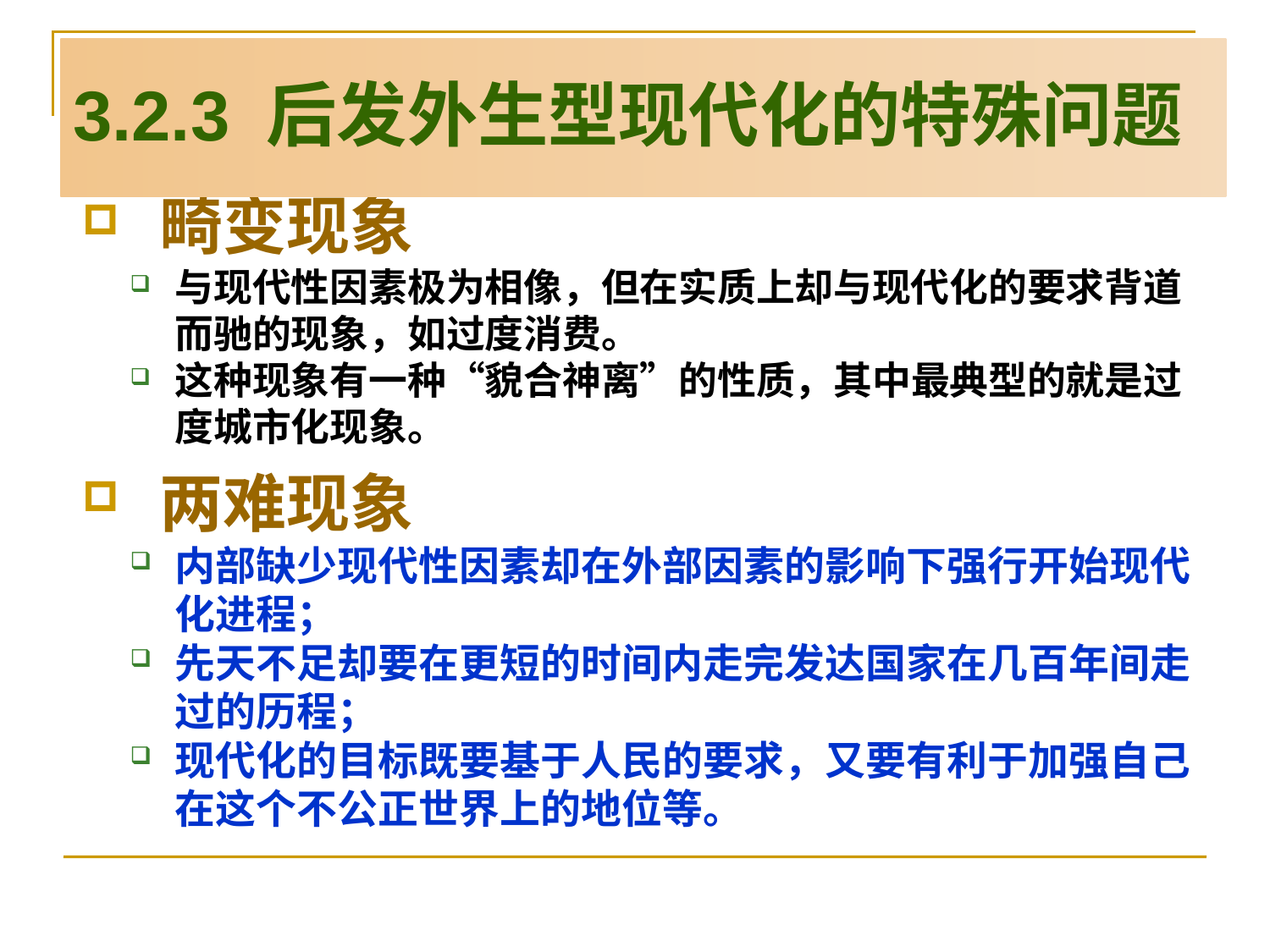

#
3.2.3 后发外生型现代化的特殊问题
 畸变现象
与现代性因素极为相像，但在实质上却与现代化的要求背道而驰的现象，如过度消费。
这种现象有一种“貌合神离”的性质，其中最典型的就是过度城市化现象。
 两难现象
内部缺少现代性因素却在外部因素的影响下强行开始现代化进程；
先天不足却要在更短的时间内走完发达国家在几百年间走过的历程；
现代化的目标既要基于人民的要求，又要有利于加强自己在这个不公正世界上的地位等。
57